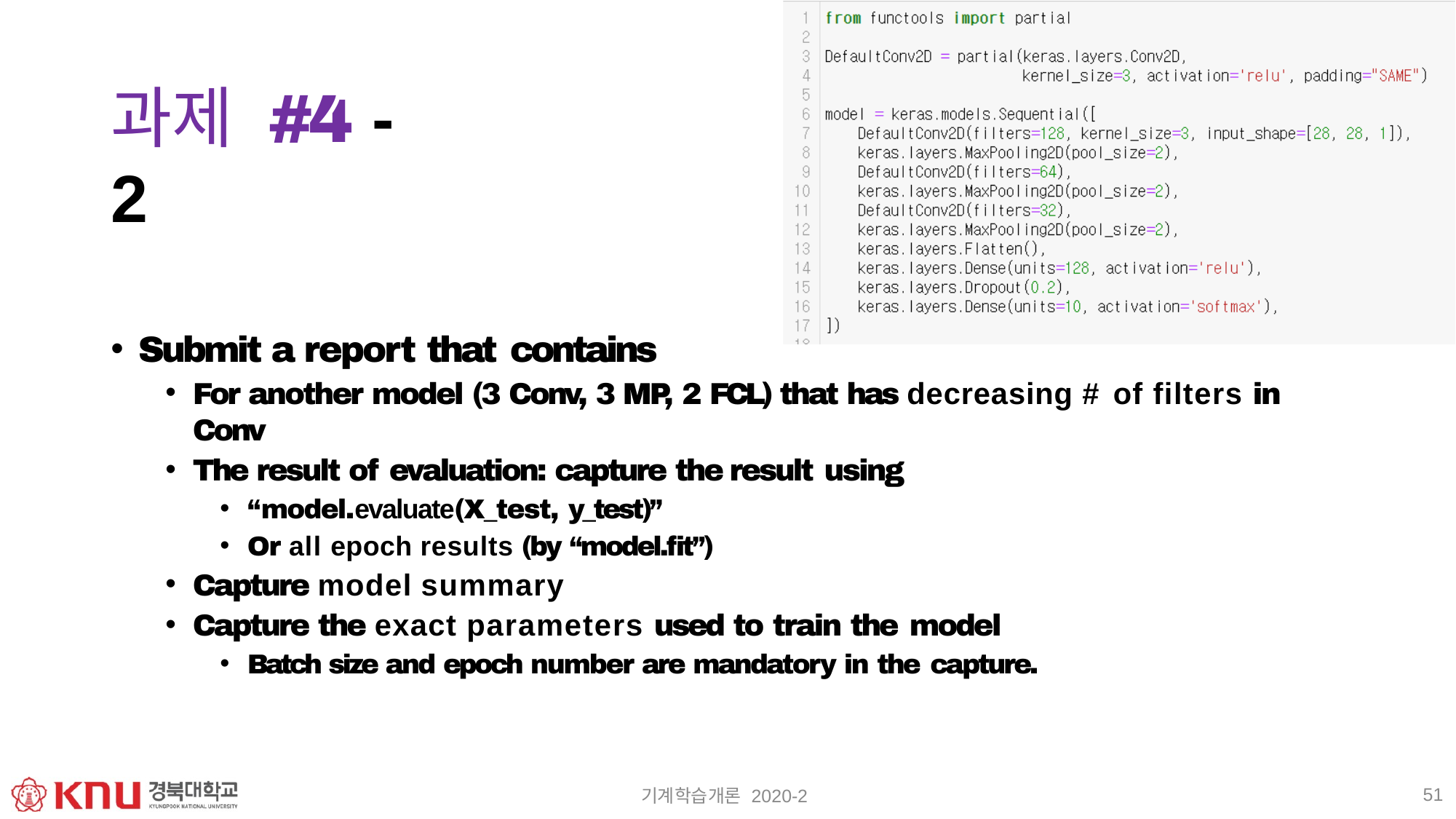

# 과제 #4 - 2
Submit a report that contains
For another model (3 Conv, 3 MP, 2 FCL) that has decreasing # of filters in Conv
The result of evaluation: capture the result using
“model.evaluate(X_test, y_test)”
Or all epoch results (by “model.fit”)
Capture model summary
Capture the exact parameters used to train the model
Batch size and epoch number are mandatory in the capture.
51
기계학습개론 2020-2